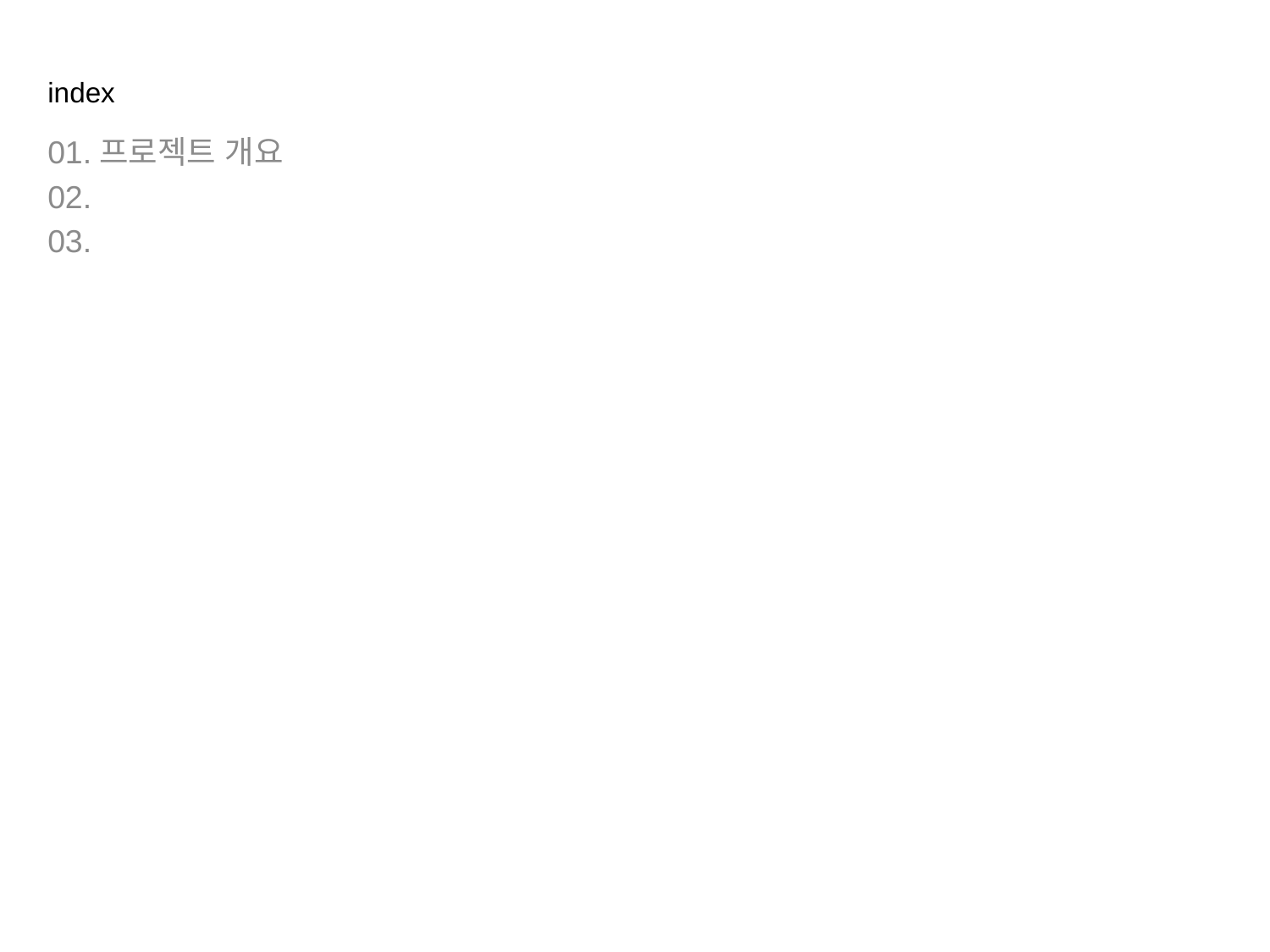

# index
01.프로젝트 개요
02.
03.

Full Version Required
Please purchase the full version to get access to this shape.